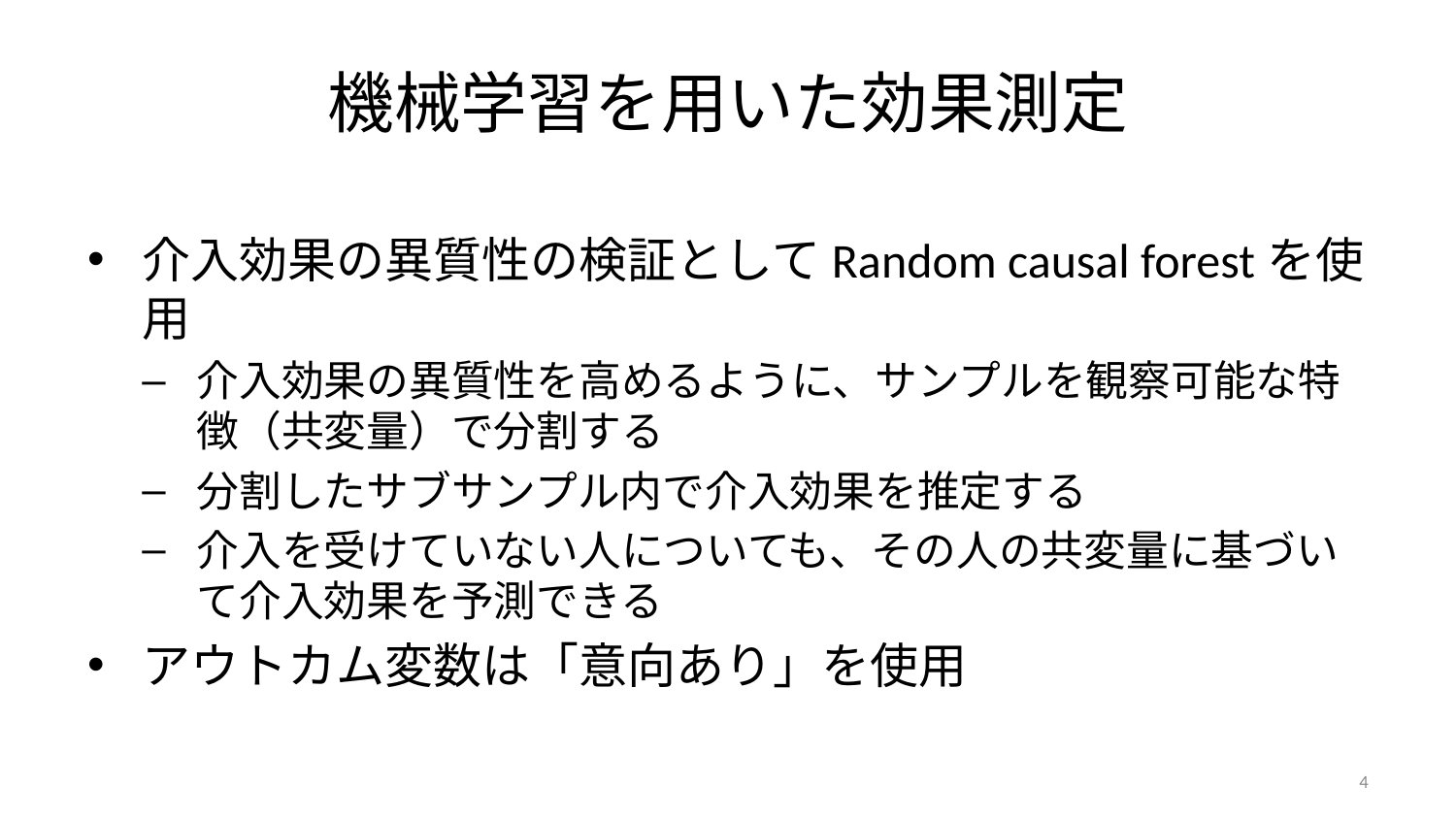

# 機械学習を用いた効果測定
介入効果の異質性の検証としてRandom causal forestを使用
介入効果の異質性を高めるように、サンプルを観察可能な特徴（共変量）で分割する
分割したサブサンプル内で介入効果を推定する
介入を受けていない人についても、その人の共変量に基づいて介入効果を予測できる
アウトカム変数は「意向あり」を使用
4